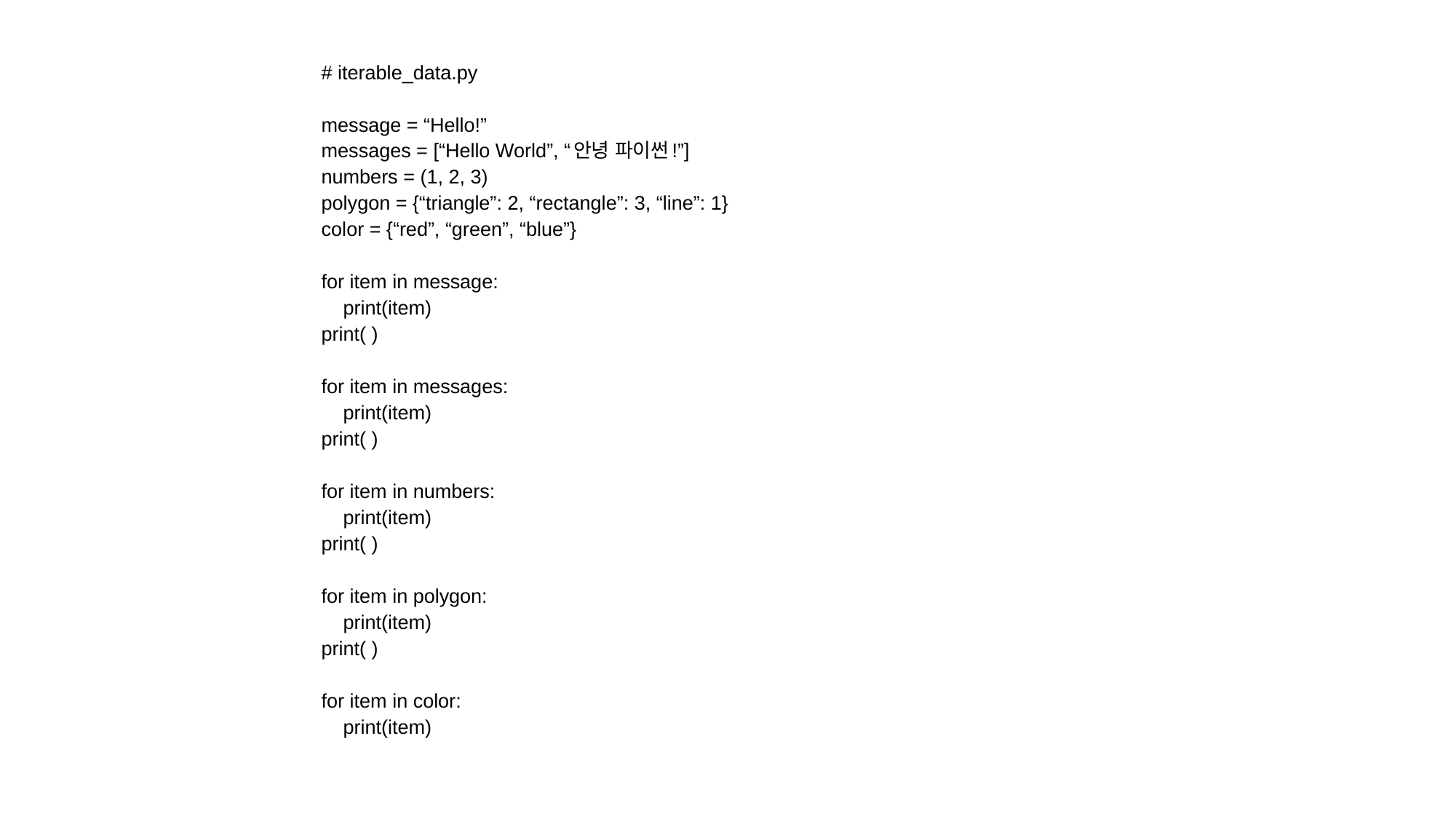

# iterable_data.py

message = “Hello!”
messages = [“Hello World”, “안녕 파이썬!”]
numbers = (1, 2, 3)
polygon = {“triangle”: 2, “rectangle”: 3, “line”: 1}
color = {“red”, “green”, “blue”}

for item in message:
    print(item)
print( )

for item in messages:
    print(item)
print( )

for item in numbers:
    print(item)
print( )

for item in polygon:
    print(item)
print( )

for item in color:
    print(item)